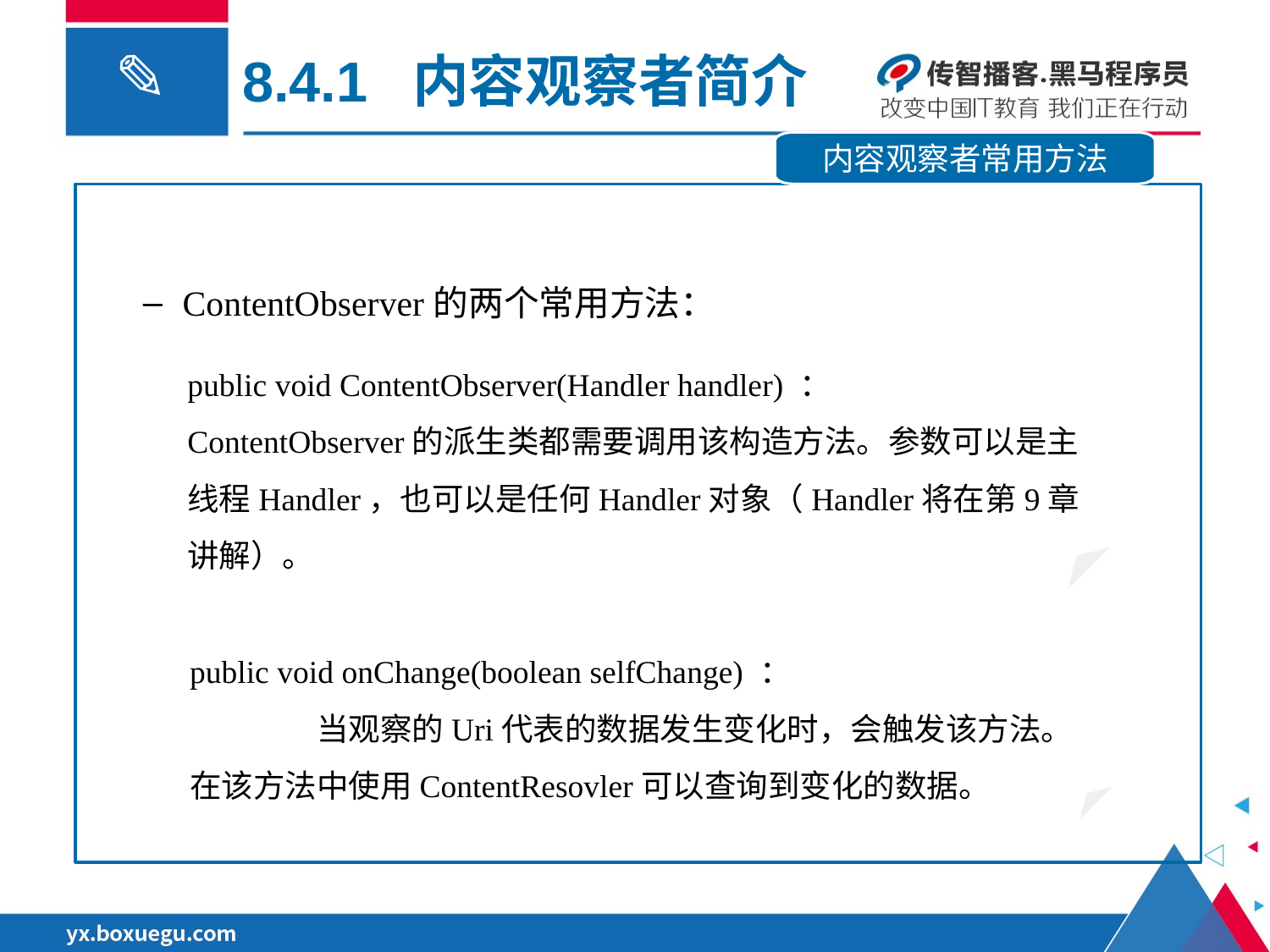

8.4.1  内容观察者简介
内容观察者常用方法

ContentObserver的两个常用方法：
public void ContentObserver(Handler handler) ： 	ContentObserver的派生类都需要调用该构造方法。参数可以是主线程Handler，也可以是任何Handler对象（Handler将在第9章讲解）。
public void onChange(boolean selfChange) ：
	当观察的Uri代表的数据发生变化时，会触发该方法。在该方法中使用ContentResovler可以查询到变化的数据。